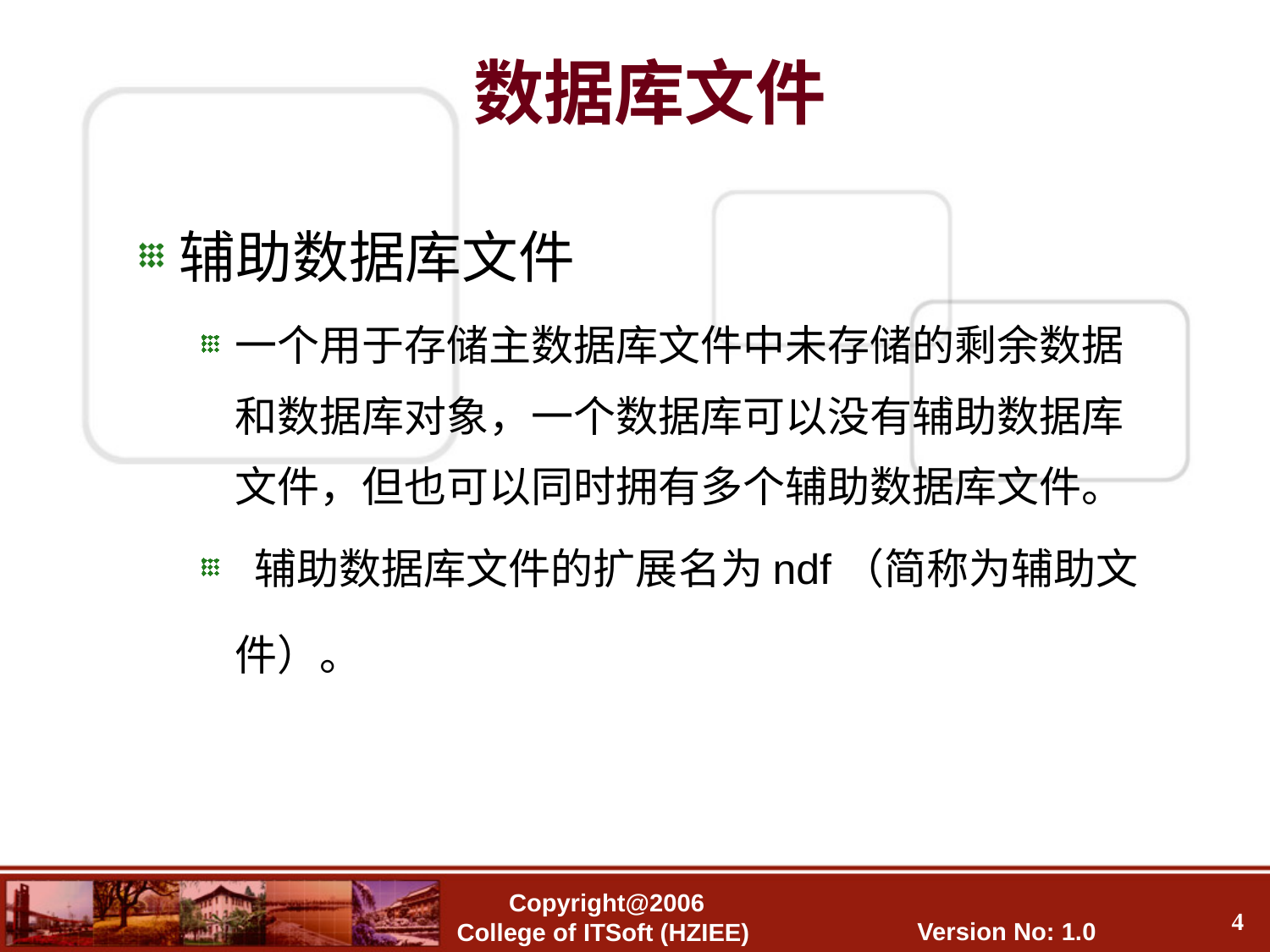

数据库文件
辅助数据库文件
一个用于存储主数据库文件中未存储的剩余数据和数据库对象，一个数据库可以没有辅助数据库文件，但也可以同时拥有多个辅助数据库文件。
 辅助数据库文件的扩展名为ndf（简称为辅助文件）。